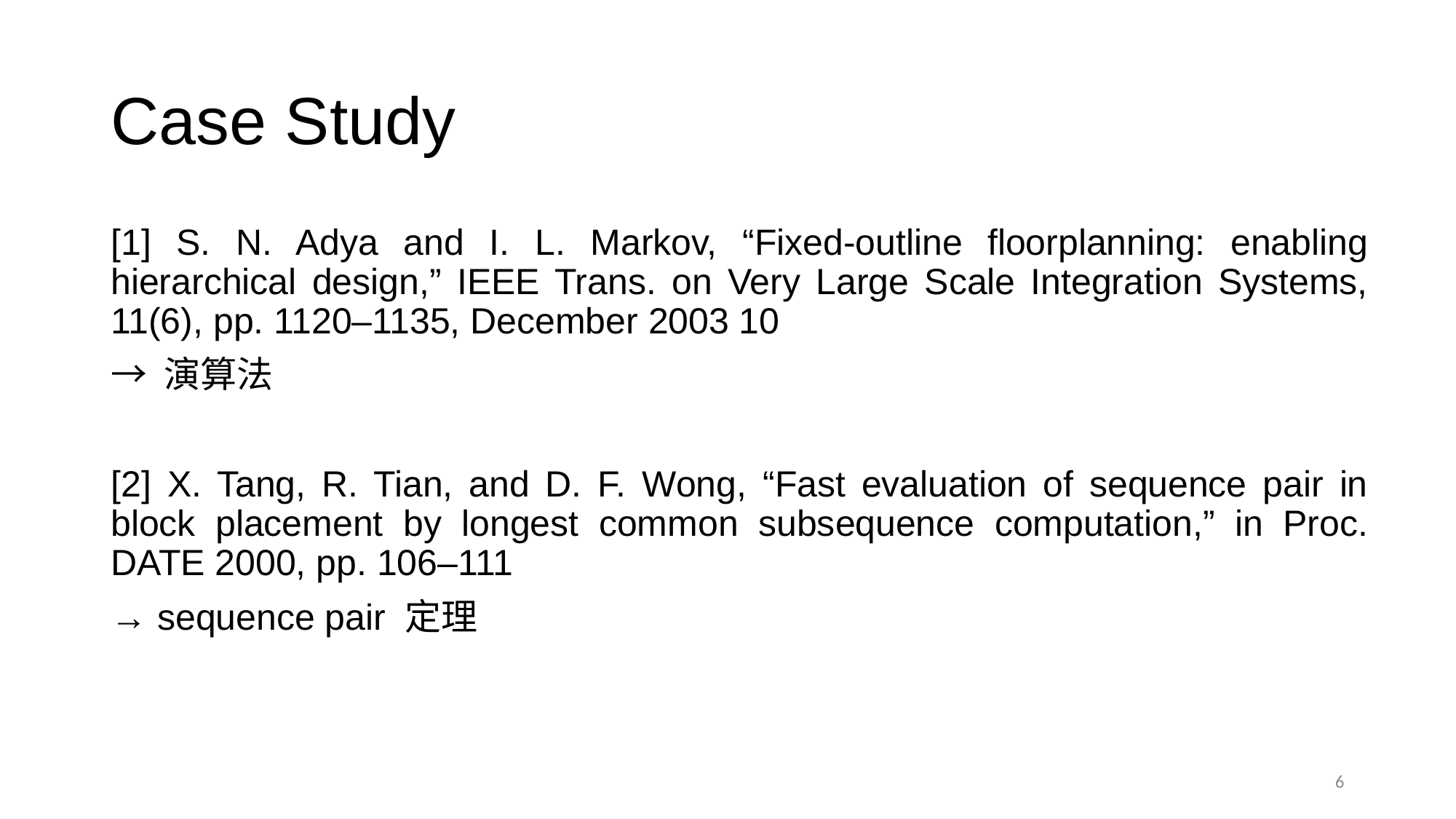

# Case Study
[1] S. N. Adya and I. L. Markov, “Fixed-outline floorplanning: enabling hierarchical design,” IEEE Trans. on Very Large Scale Integration Systems, 11(6), pp. 1120–1135, December 2003 10
→ 演算法

[2] X. Tang, R. Tian, and D. F. Wong, “Fast evaluation of sequence pair in block placement by longest common subsequence computation,” in Proc. DATE 2000, pp. 106–111
→ sequence pair 定理

6